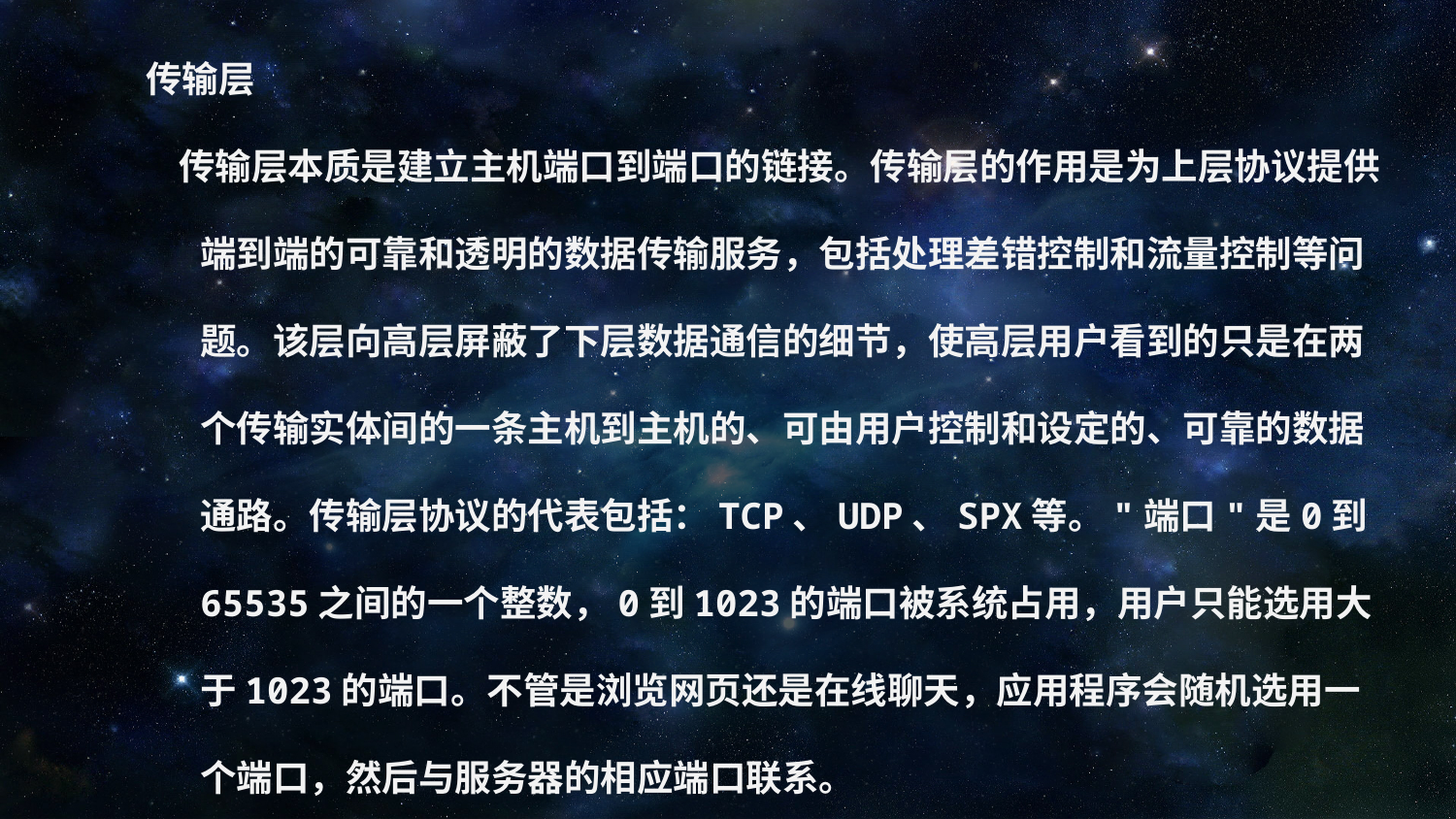

传输层
   传输层本质是建立主机端口到端口的链接。传输层的作用是为上层协议提供端到端的可靠和透明的数据传输服务，包括处理差错控制和流量控制等问题。该层向高层屏蔽了下层数据通信的细节，使高层用户看到的只是在两个传输实体间的一条主机到主机的、可由用户控制和设定的、可靠的数据通路。传输层协议的代表包括：TCP、UDP、SPX等。"端口"是0到65535之间的一个整数，0到1023的端口被系统占用，用户只能选用大于1023的端口。不管是浏览网页还是在线聊天，应用程序会随机选用一个端口，然后与服务器的相应端口联系。